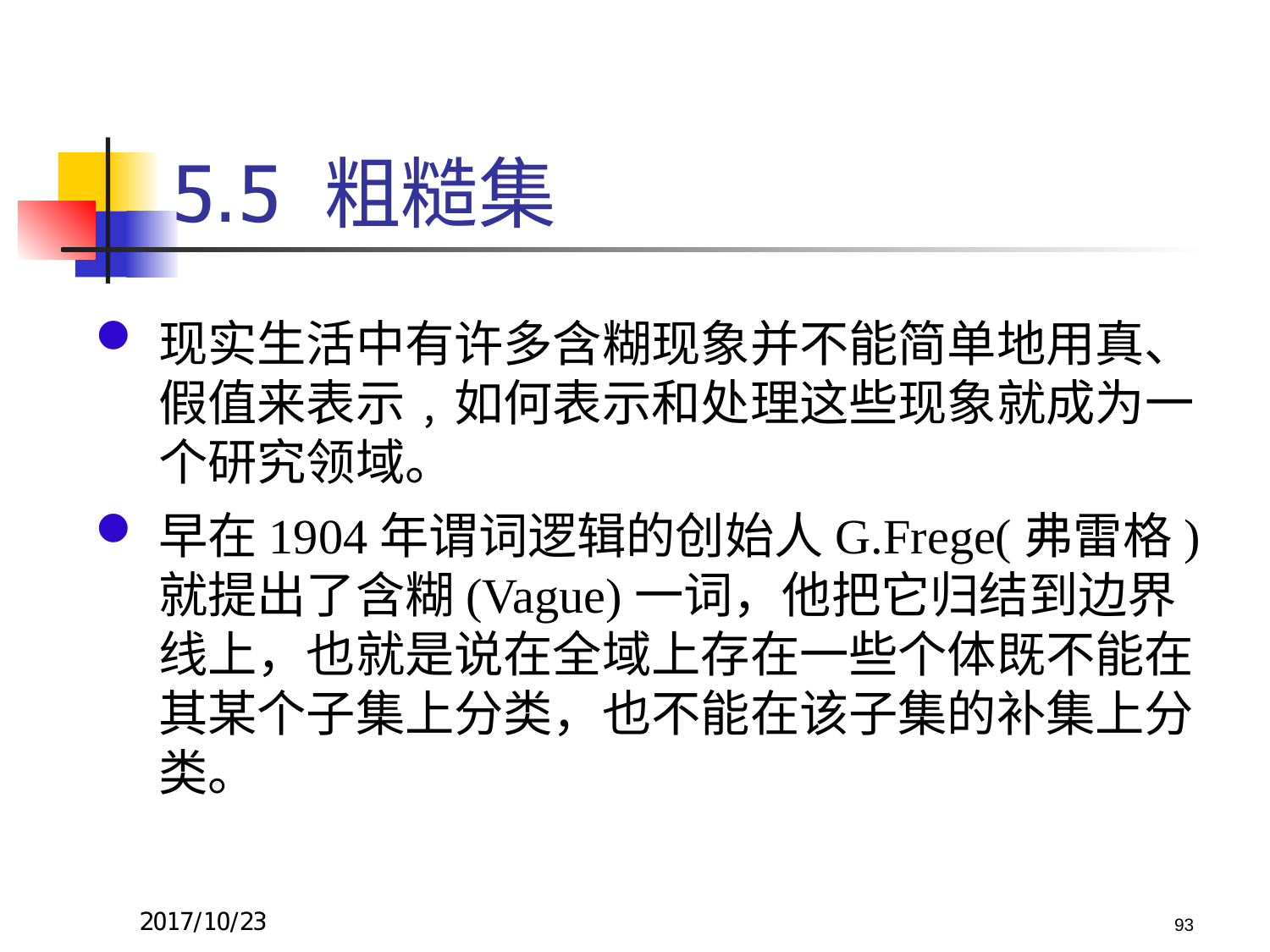

# 5.5 粗糙集
现实生活中有许多含糊现象并不能简单地用真、假值来表示﹐如何表示和处理这些现象就成为一个研究领域。
早在1904年谓词逻辑的创始人G.Frege(弗雷格)就提出了含糊(Vague)一词，他把它归结到边界线上，也就是说在全域上存在一些个体既不能在其某个子集上分类，也不能在该子集的补集上分类。
2017/10/23
93